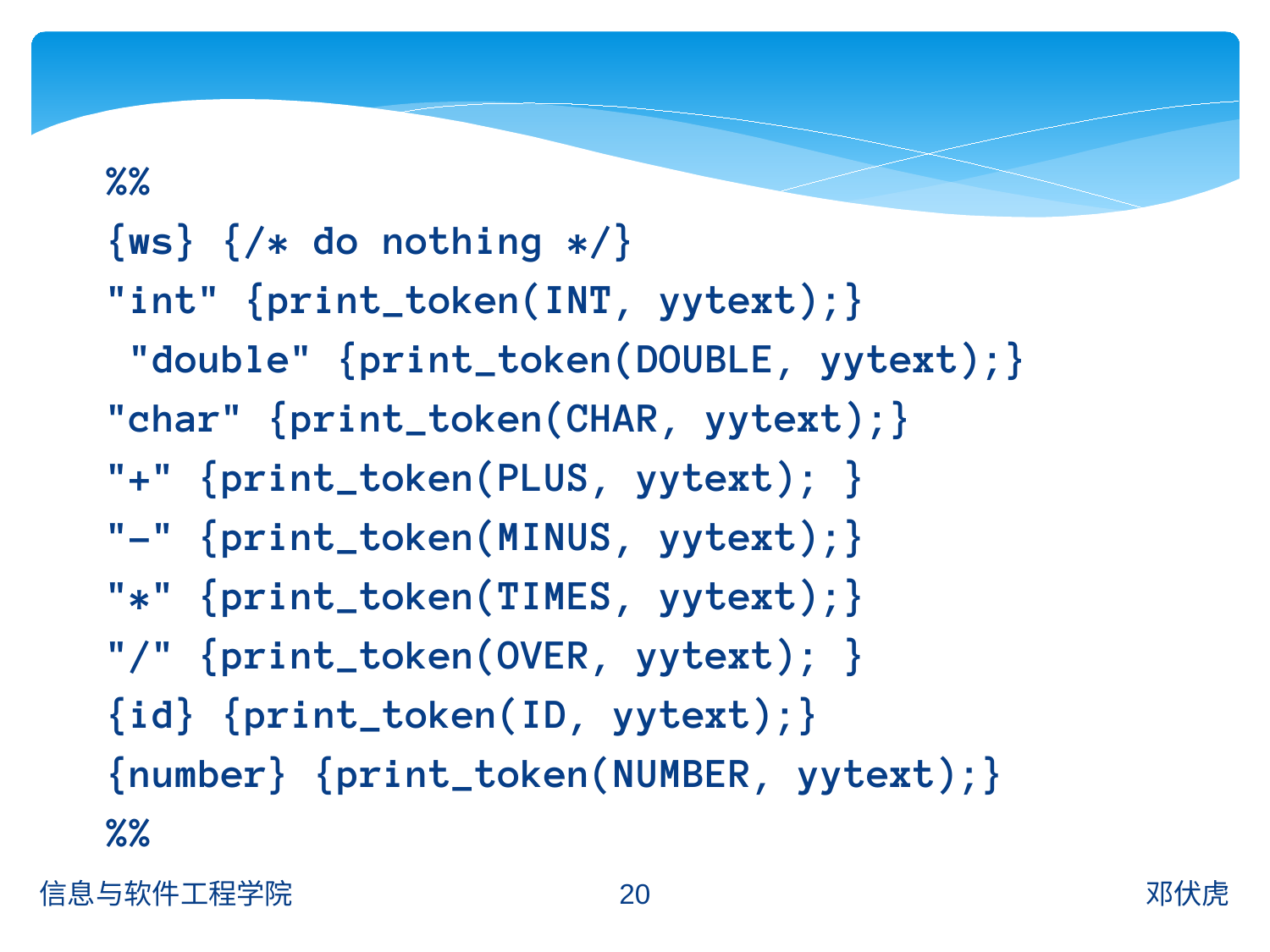

%%
{ws} {/* do nothing */}
"int" {print_token(INT, yytext);}
 "double" {print_token(DOUBLE, yytext);}
"char" {print_token(CHAR, yytext);}
"+" {print_token(PLUS, yytext); }
"-" {print_token(MINUS, yytext);}
"*" {print_token(TIMES, yytext);}
"/" {print_token(OVER, yytext); }
{id} {print_token(ID, yytext);}
{number} {print_token(NUMBER, yytext);}
%%
20
信息与软件工程学院
邓伏虎